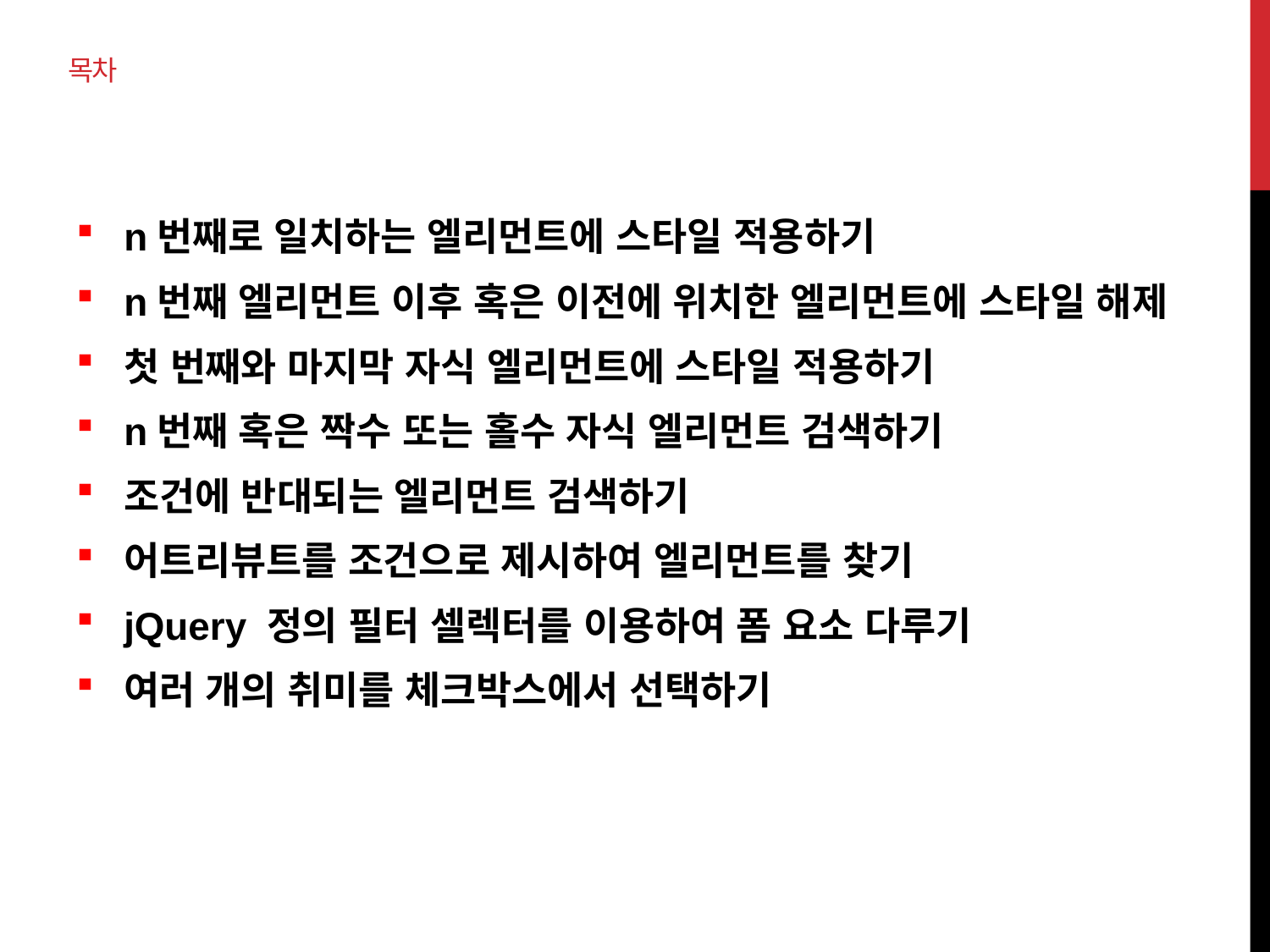

# 목차
n번째로 일치하는 엘리먼트에 스타일 적용하기
n번째 엘리먼트 이후 혹은 이전에 위치한 엘리먼트에 스타일 해제
첫 번째와 마지막 자식 엘리먼트에 스타일 적용하기
n번째 혹은 짝수 또는 홀수 자식 엘리먼트 검색하기
조건에 반대되는 엘리먼트 검색하기
어트리뷰트를 조건으로 제시하여 엘리먼트를 찾기
jQuery 정의 필터 셀렉터를 이용하여 폼 요소 다루기
여러 개의 취미를 체크박스에서 선택하기